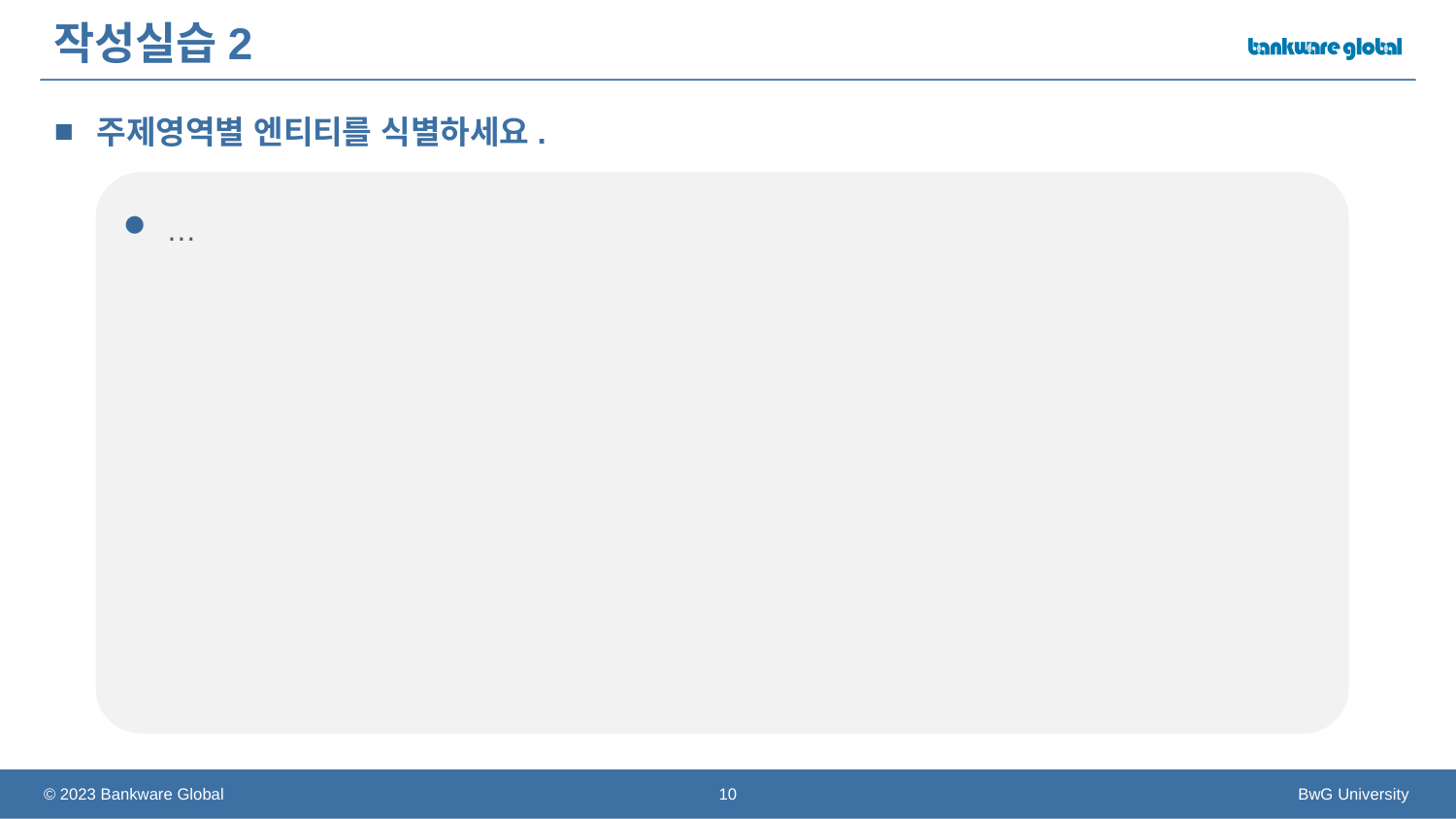

# 작성실습2
주제영역별 엔티티를 식별하세요.
…
10